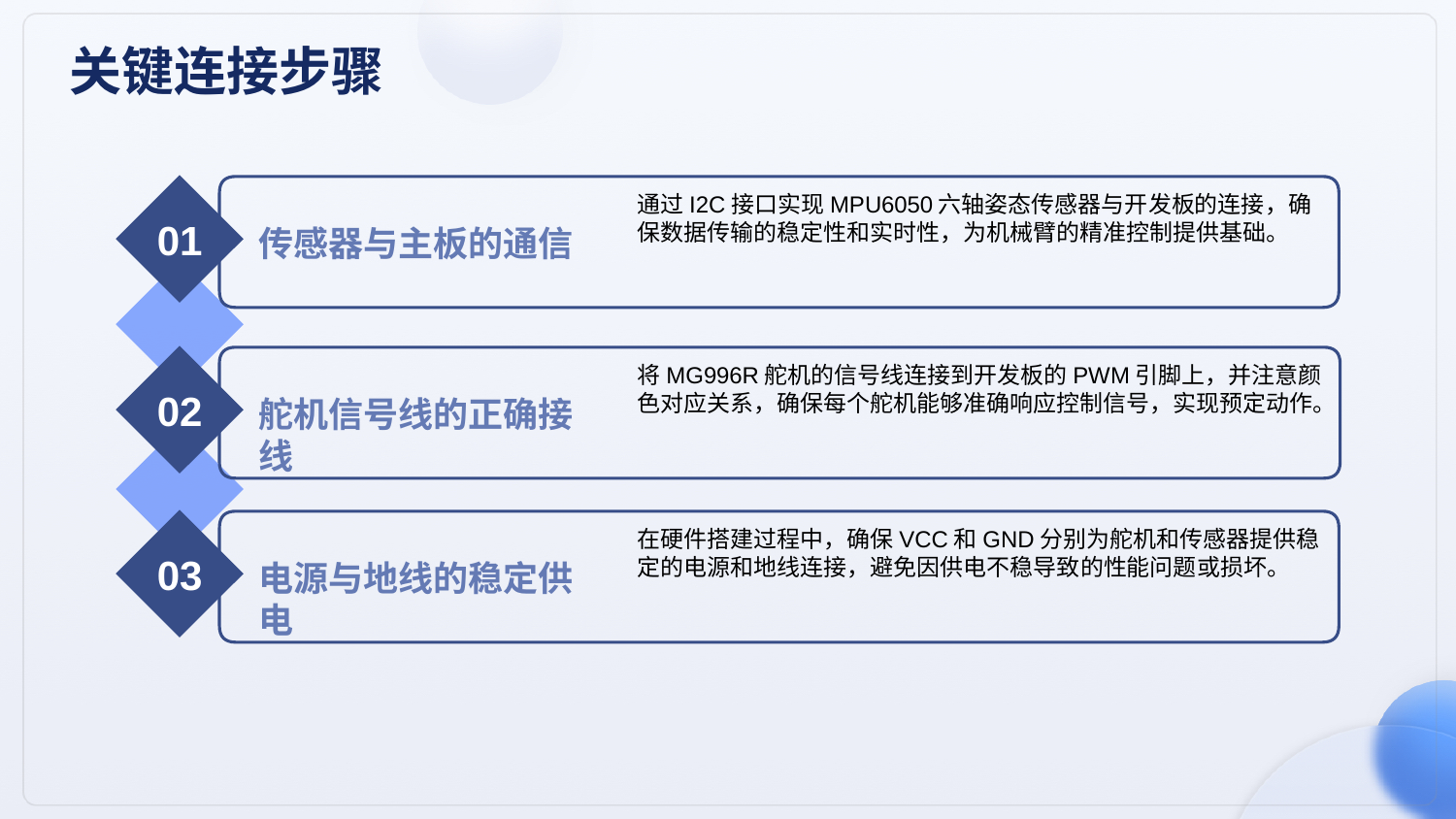

关键连接步骤
通过I2C接口实现MPU6050六轴姿态传感器与开发板的连接，确保数据传输的稳定性和实时性，为机械臂的精准控制提供基础。

01

传感器与主板的通信

将MG996R舵机的信号线连接到开发板的PWM引脚上，并注意颜色对应关系，确保每个舵机能够准确响应控制信号，实现预定动作。

02

舵机信号线的正确接线

在硬件搭建过程中，确保VCC和GND分别为舵机和传感器提供稳定的电源和地线连接，避免因供电不稳导致的性能问题或损坏。

03

电源与地线的稳定供电